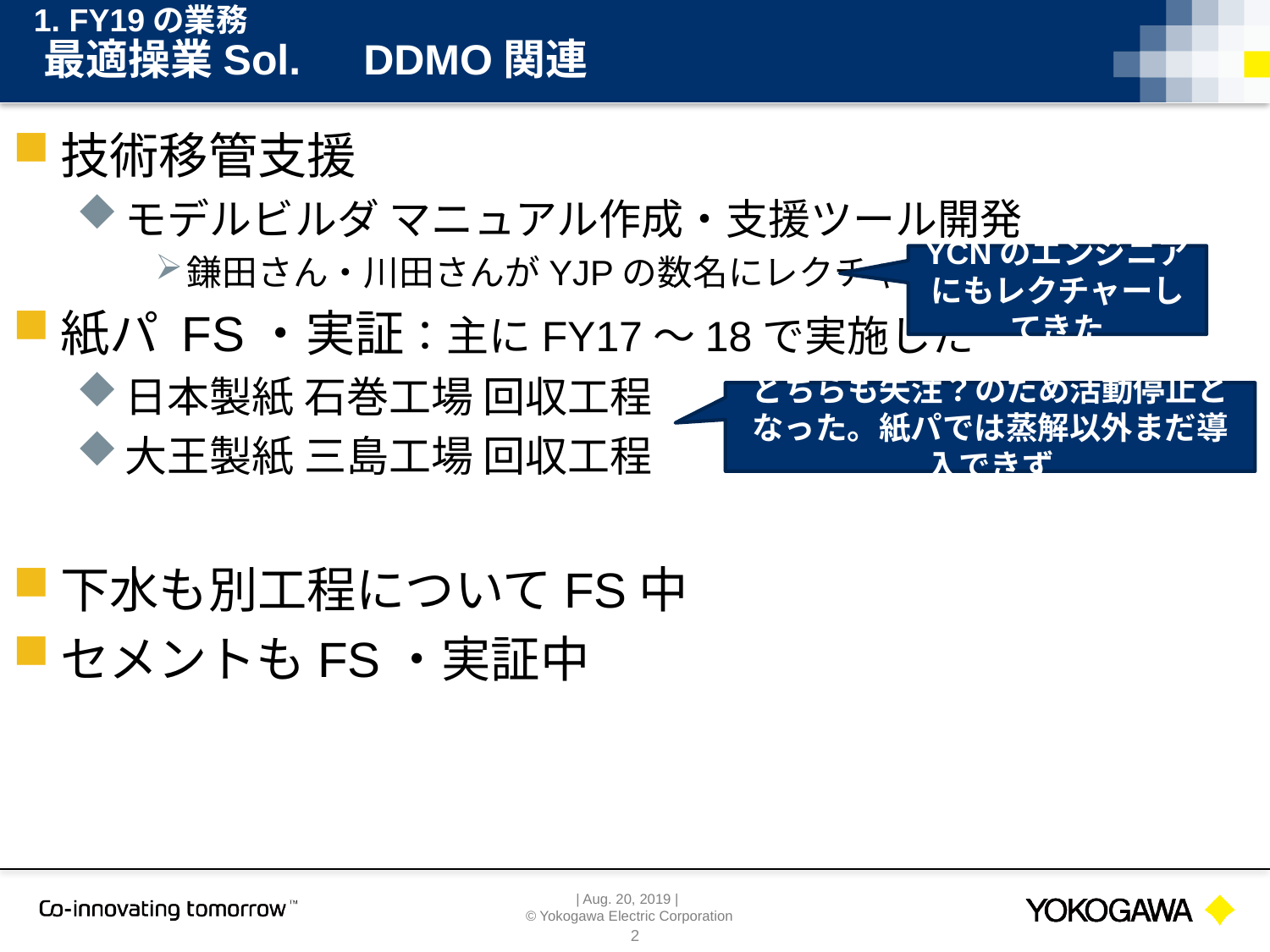

1. FY19の業務
# 最適操業Sol.　DDMO関連
技術移管支援
モデルビルダ マニュアル作成・支援ツール開発
鎌田さん・川田さんがYJPの数名にレクチャー
紙パ FS・実証：主にFY17～18で実施した
日本製紙 石巻工場 回収工程
大王製紙 三島工場 回収工程

下水も別工程についてFS中
セメントもFS・実証中
YCNのエンジニアにもレクチャーしてきた
どちらも失注？のため活動停止となった。紙パでは蒸解以外まだ導入できず
2